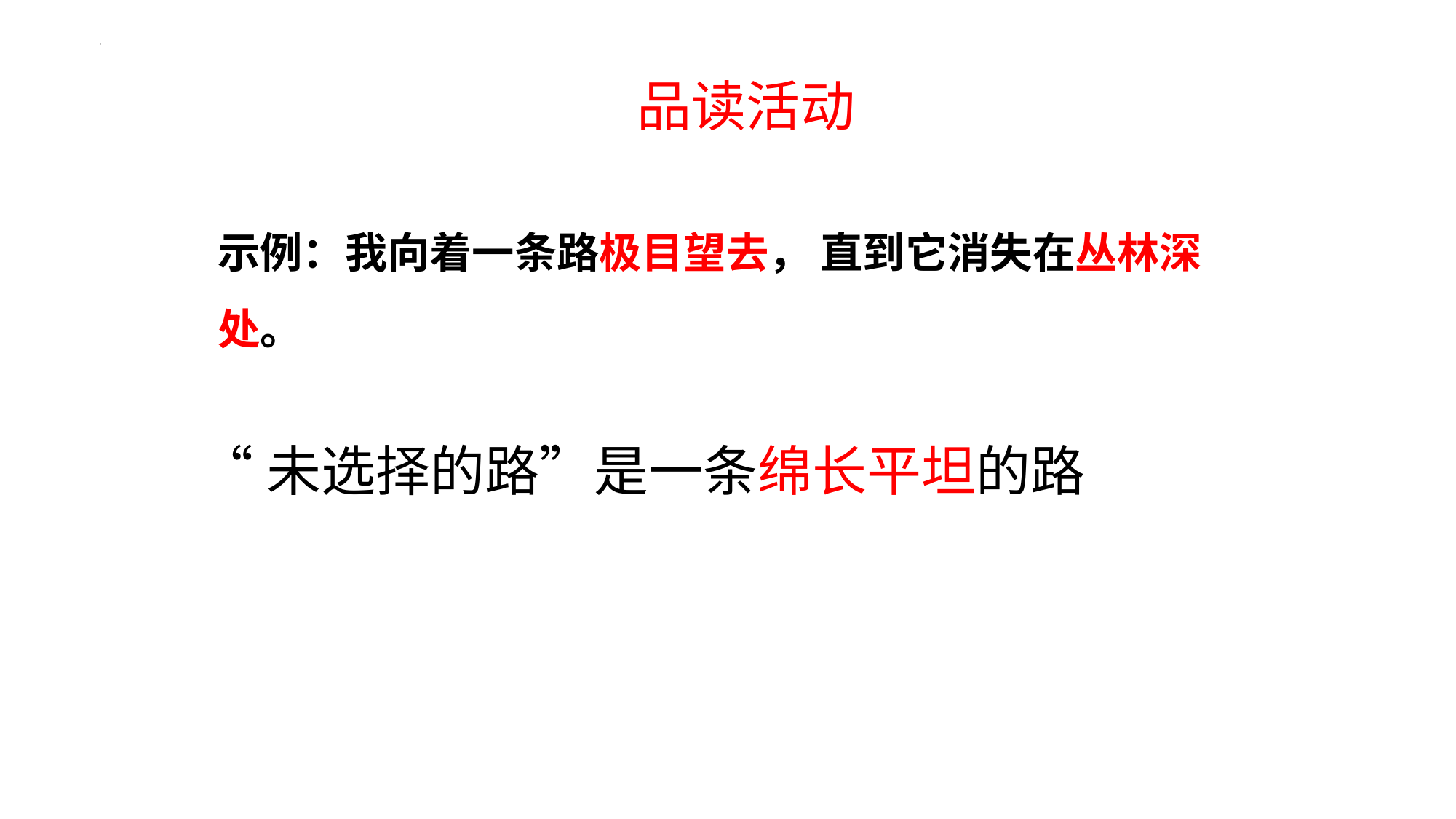

# 品读活动
示例：我向着一条路极目望去， 直到它消失在丛林深处。
“未选择的路”是一条绵长平坦的路